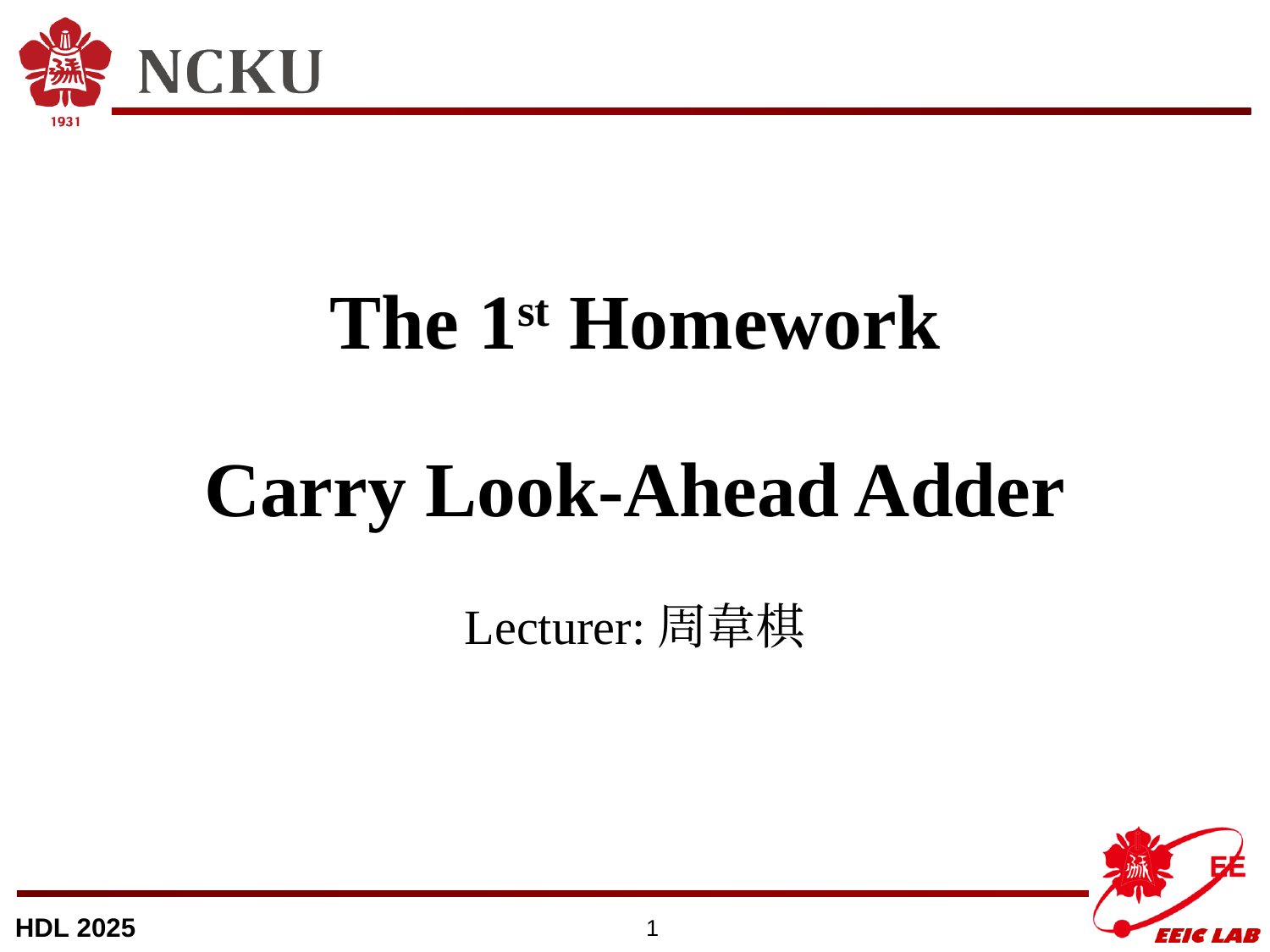

# The 1st Homework Carry Look-Ahead Adder
Lecturer:周韋棋
1